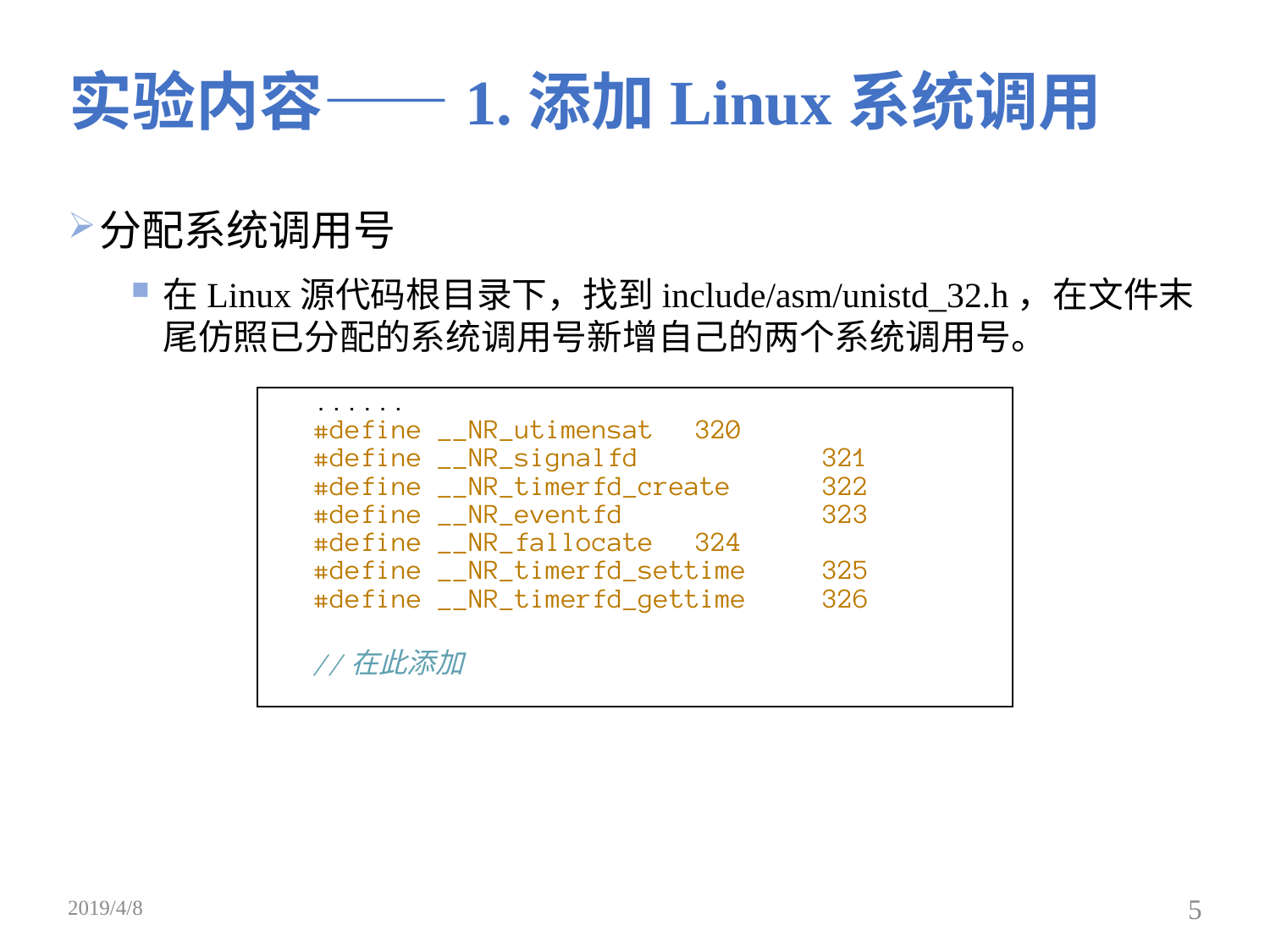

# 实验内容——1.添加Linux系统调用
分配系统调用号
在Linux源代码根目录下，找到include/asm/unistd_32.h，在文件末尾仿照已分配的系统调用号新增自己的两个系统调用号。

| ...... #define \_\_NR\_utimensat 320 #define \_\_NR\_signalfd 321 #define \_\_NR\_timerfd\_create 322 #define \_\_NR\_eventfd 323 #define \_\_NR\_fallocate 324 #define \_\_NR\_timerfd\_settime 325 #define \_\_NR\_timerfd\_gettime 326 //在此添加 |
| --- |
2019/4/8
5